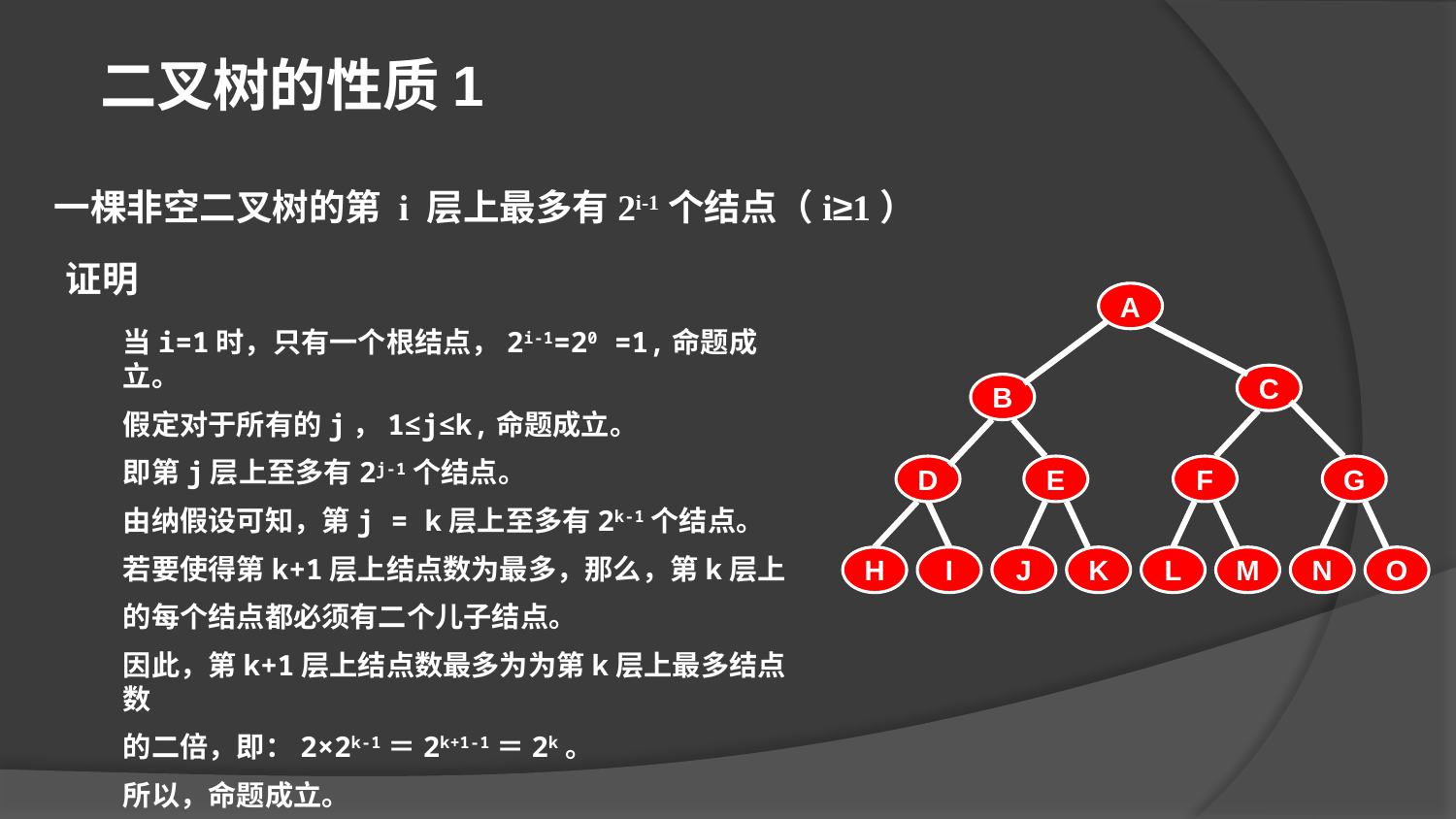

二叉树的性质1
一棵非空二叉树的第 i 层上最多有2i-1个结点（i≥1）
证明
A

C
B

D
E
F
G

H
I
J
K
L
M
N
O
当i=1时，只有一个根结点，2i-1=20 =1,命题成立。
假定对于所有的j，1≤j≤k,命题成立。
即第j层上至多有2j-1个结点。
由纳假设可知，第j = k层上至多有2k-1个结点。
若要使得第k+1层上结点数为最多，那么，第k层上
的每个结点都必须有二个儿子结点。
因此，第k+1层上结点数最多为为第k层上最多结点数
的二倍，即：2×2k-1＝2k+1-1＝2k。
所以，命题成立。